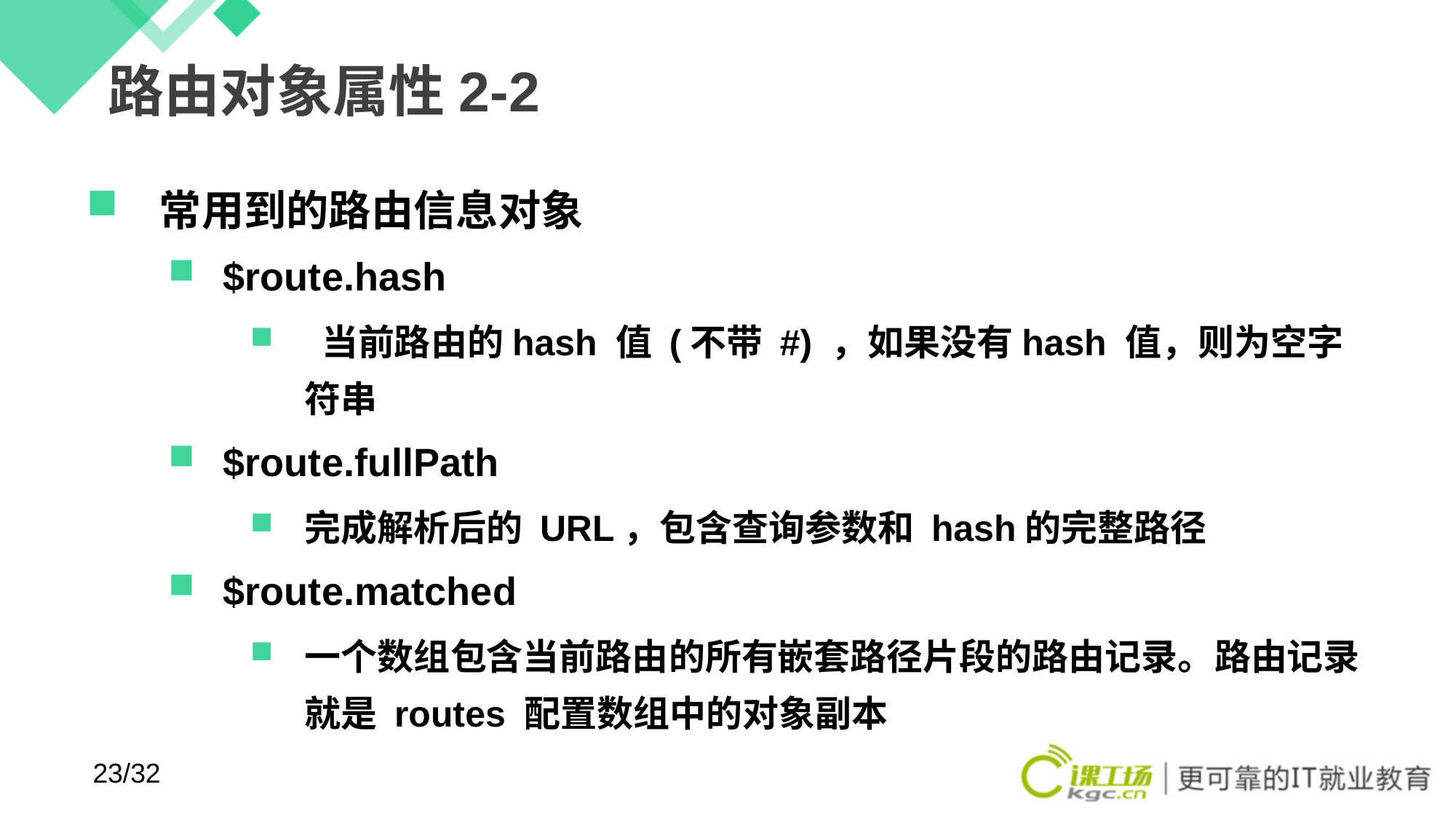

# 路由对象属性2-2
常用到的路由信息对象
$route.hash
 当前路由的hash 值 (不带 #) ，如果没有hash 值，则为空字符串
$route.fullPath
完成解析后的 URL，包含查询参数和 hash的完整路径
$route.matched
一个数组包含当前路由的所有嵌套路径片段的路由记录。路由记录就是 routes 配置数组中的对象副本